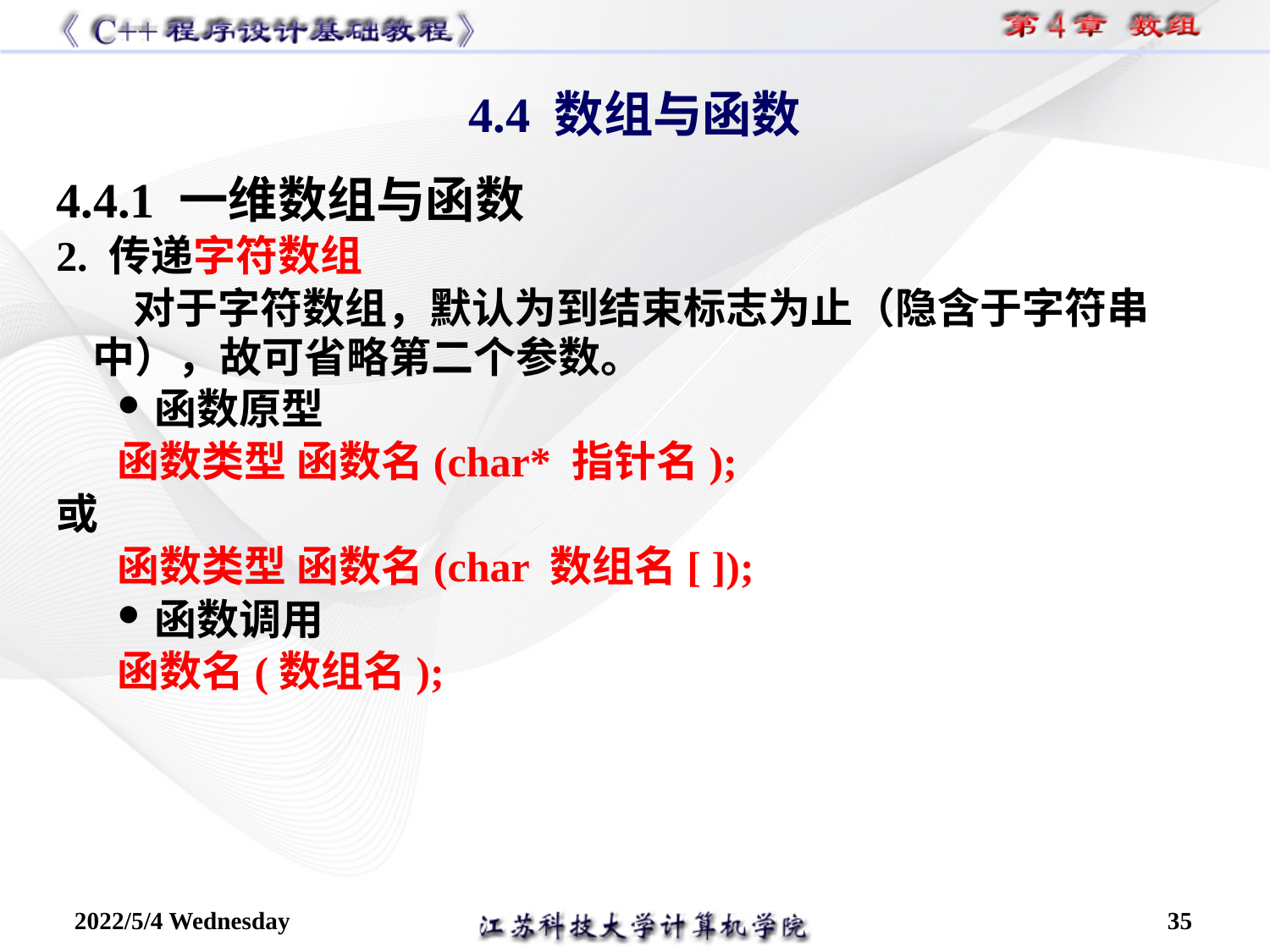

4.4 数组与函数
4.4.1 一维数组与函数
2. 传递字符数组
       对于字符数组，默认为到结束标志为止（隐含于字符串中），故可省略第二个参数。
函数原型
函数类型 函数名(char* 指针名);
或
函数类型 函数名(char 数组名[ ]);
函数调用
函数名(数组名);